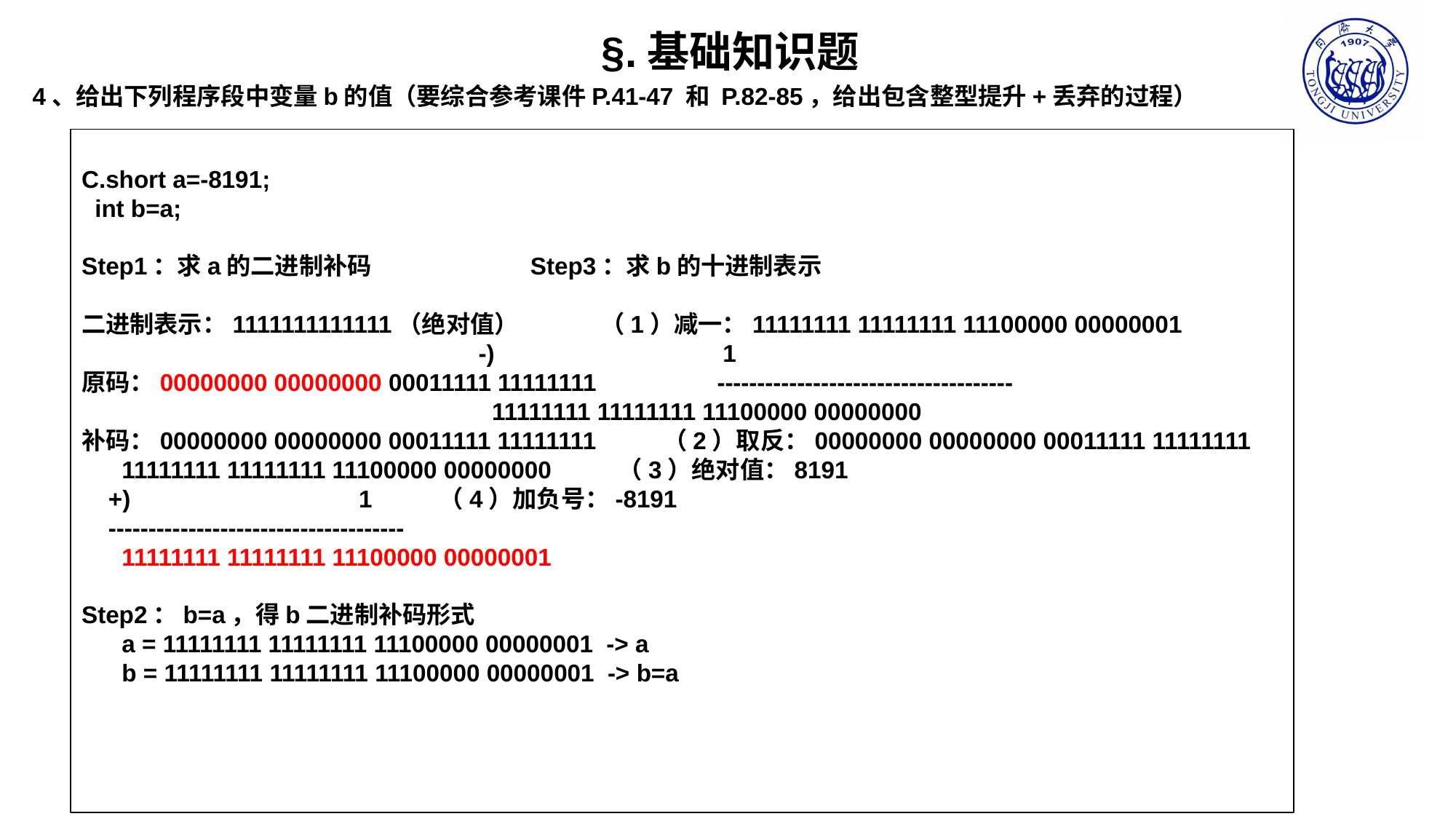

§.基础知识题
4、给出下列程序段中变量b的值（要综合参考课件P.41-47 和 P.82-85，给出包含整型提升+丢弃的过程）

C.short a=-8191;
  int b=a;

Step1：求a的二进制补码                            Step3：求b的十进制表示

二进制表示：1111111111111（绝对值）               （1）减一：11111111 11111111 11100000 00000001
                                                           -)                                  1
原码：00000000 00000000 00011111 11111111                  -------------------------------------
                                                             11111111 11111111 11100000 00000000
补码：00000000 00000000 00011111 11111111         （2）取反：00000000 00000000 00011111 11111111
      11111111 11111111 11100000 00000000         （3）绝对值：8191
    +)                                  1         （4）加负号：-8191
    -------------------------------------
      11111111 11111111 11100000 00000001

Step2：b=a，得b二进制补码形式
      a = 11111111 11111111 11100000 00000001  -> a
      b = 11111111 11111111 11100000 00000001  -> b=a